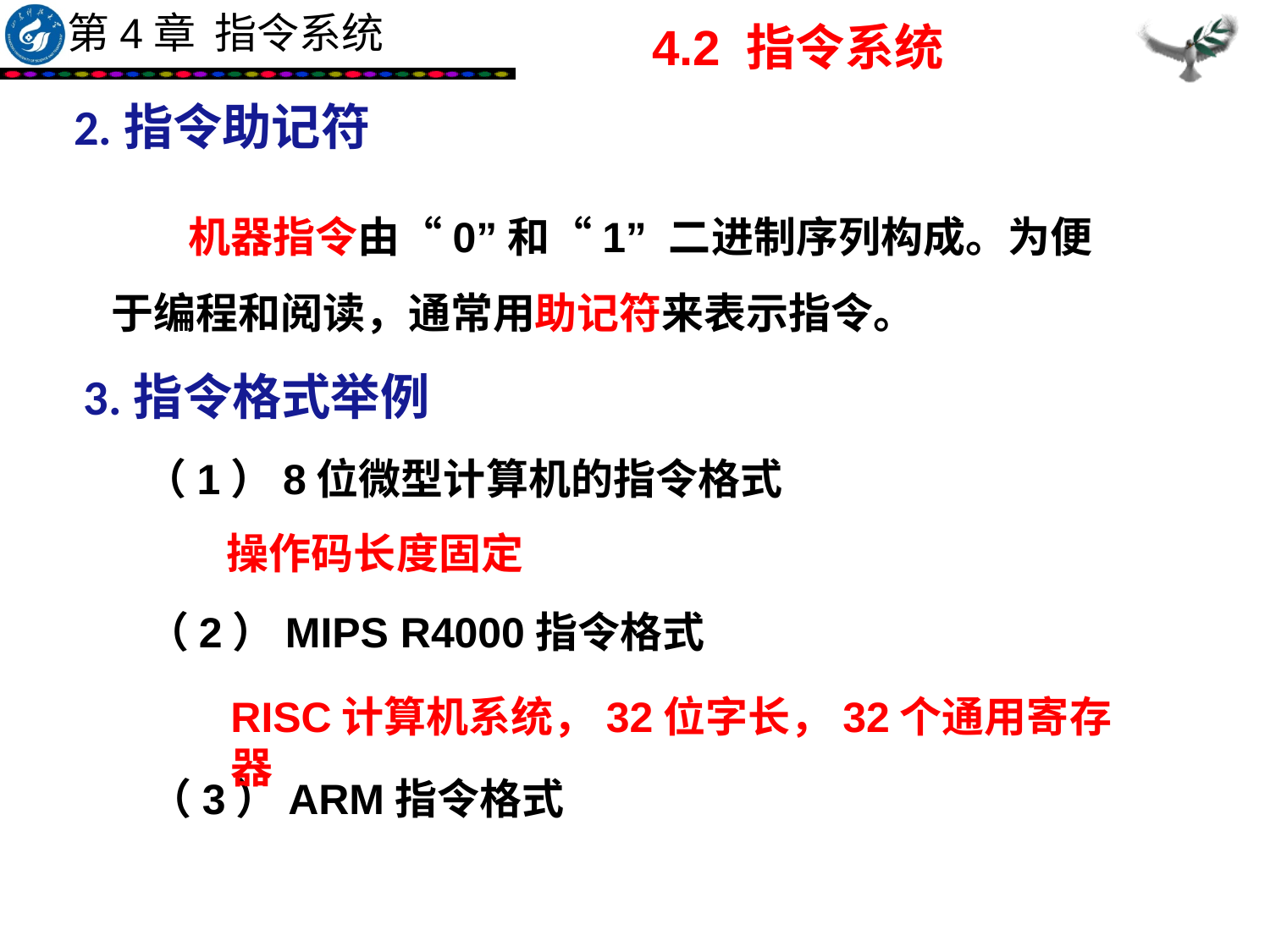

4.2 指令系统
2.指令助记符
       机器指令由“0”和“1” 二进制序列构成。为便于编程和阅读，通常用助记符来表示指令。
3.指令格式举例
（1）8位微型计算机的指令格式
操作码长度固定
（2）MIPS R4000指令格式
RISC计算机系统，32位字长，32个通用寄存器
（3）ARM指令格式